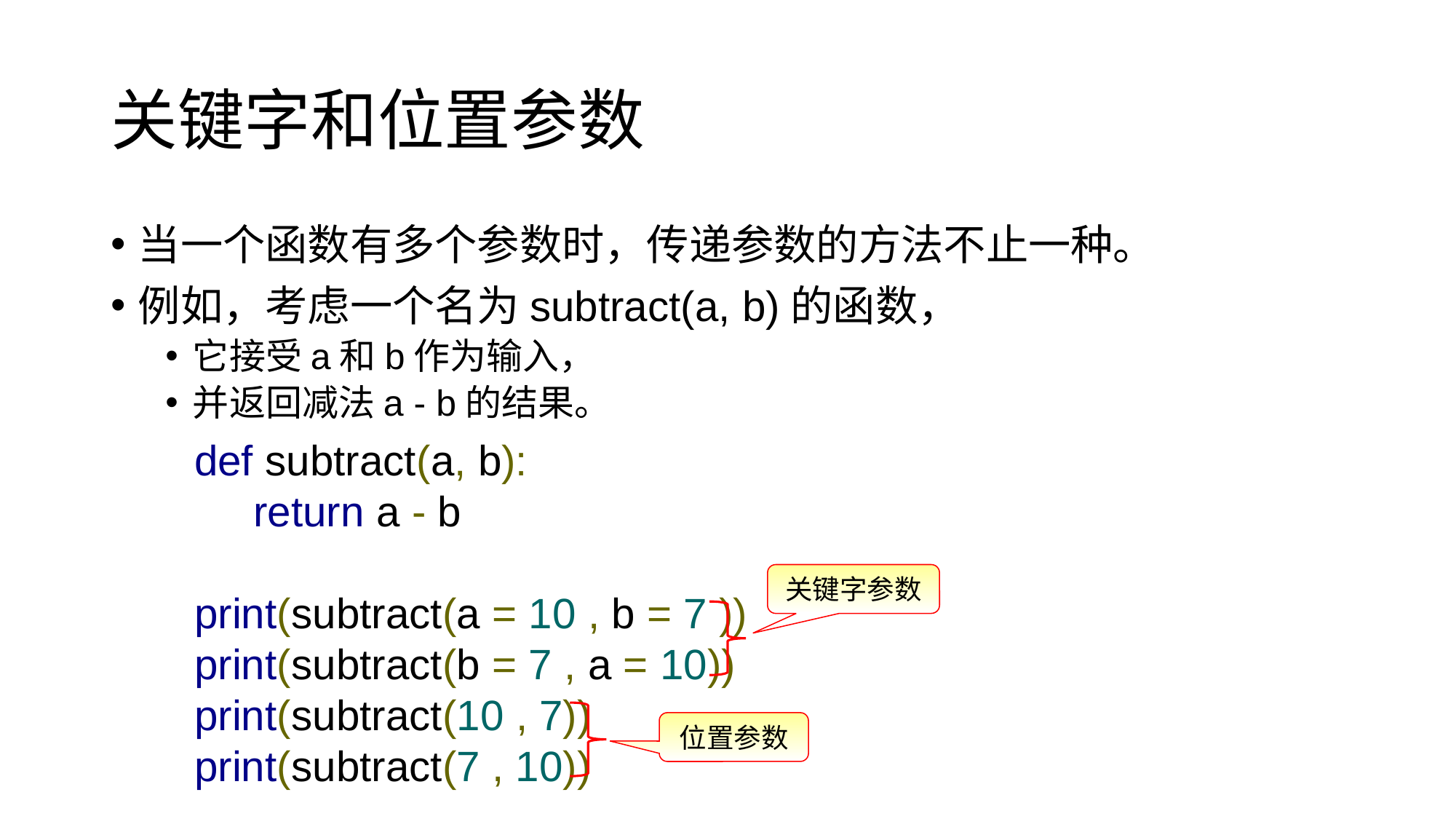

# 关键字和位置参数
当一个函数有多个参数时，传递参数的方法不止一种。
例如，考虑一个名为subtract(a, b)的函数，
它接受a和b作为输入，
并返回减法a - b的结果。
def subtract(a, b):
     return a - b

print(subtract(a = 10 , b = 7 ))
print(subtract(b = 7 , a = 10))
print(subtract(10 , 7))
print(subtract(7 , 10))
关键字参数

位置参数